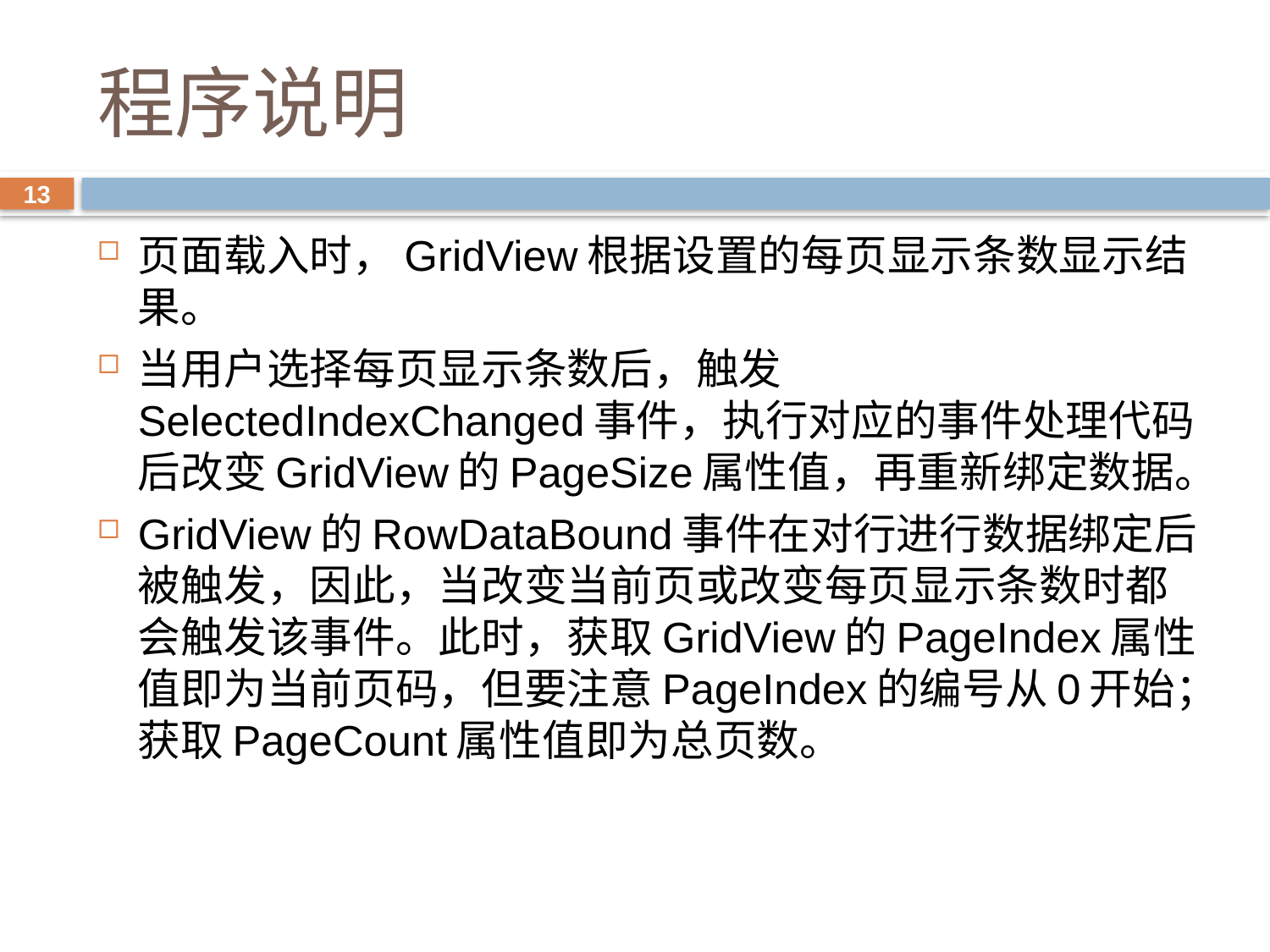

# 程序说明
13
页面载入时，GridView根据设置的每页显示条数显示结果。
当用户选择每页显示条数后，触发SelectedIndexChanged事件，执行对应的事件处理代码后改变GridView的PageSize属性值，再重新绑定数据。
GridView的RowDataBound事件在对行进行数据绑定后被触发，因此，当改变当前页或改变每页显示条数时都会触发该事件。此时，获取GridView的PageIndex属性值即为当前页码，但要注意PageIndex的编号从0开始；获取PageCount属性值即为总页数。